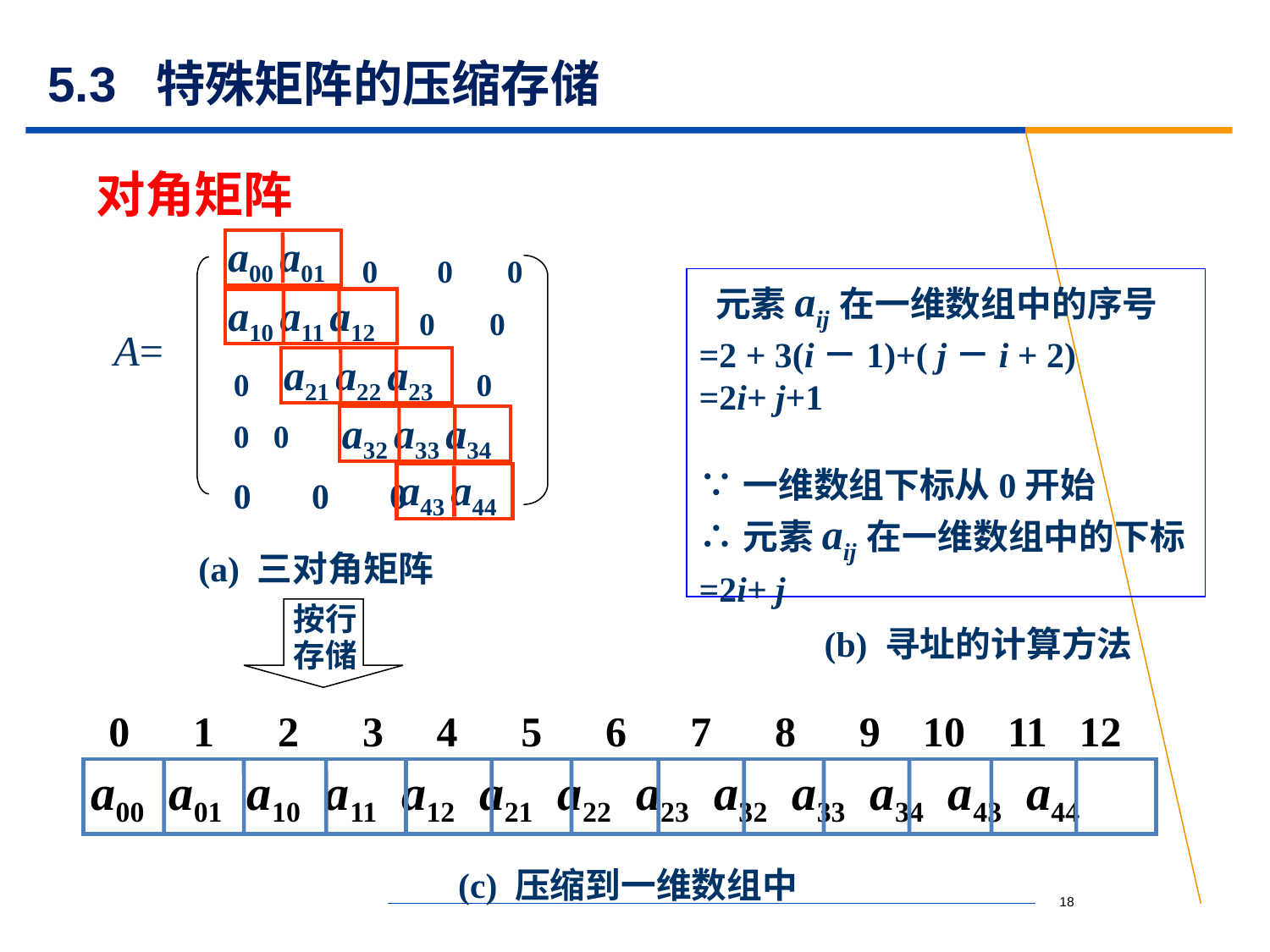

# 5.3  特殊矩阵的压缩存储
对角矩阵
a00 a01

　        0　 0　 0
                               0　 0
0                            0
0   0
0　 0　 0

a10 a11 a12

A=
a21 a22 a23

a32 a33 a34

a43 a44

(a) 三对角矩阵
 元素aij在一维数组中的序号
=2 + 3(i－1)+( j－i + 2)
=2i+ j+1

∵一维数组下标从0开始
∴元素aij在一维数组中的下标
=2i+ j
按行
存储
(b) 寻址的计算方法
0      1      2      3     4      5      6      7      8      9    10    11   12
a00  a01  a10  a11  a12  a21  a22  a23  a32  a33  a34  a43  a44

(c) 压缩到一维数组中